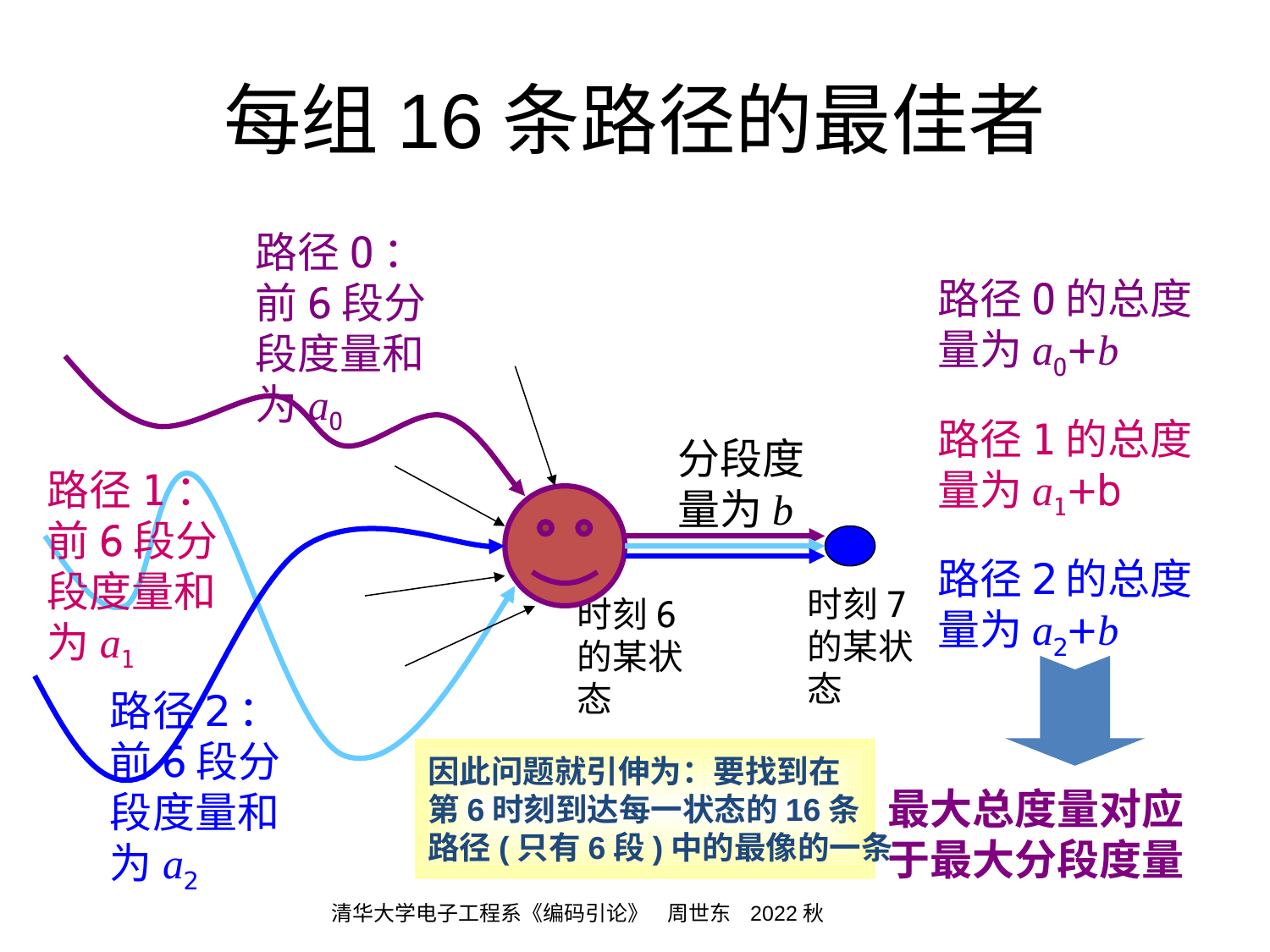

# 每组16条路径的最佳者
路径0：前6段分段度量和为a0
路径0的总度量为a0+b

路径1的总度量为a1+b
分段度量为b

路径1：前6段分段度量和为a1

路径2的总度量为a2+b

时刻7的某状态
时刻6的某状态

路径2：前6段分段度量和为a2
因此问题就引伸为：要找到在
第6时刻到达每一状态的16条
路径(只有6段)中的最像的一条
最大总度量对应于最大分段度量